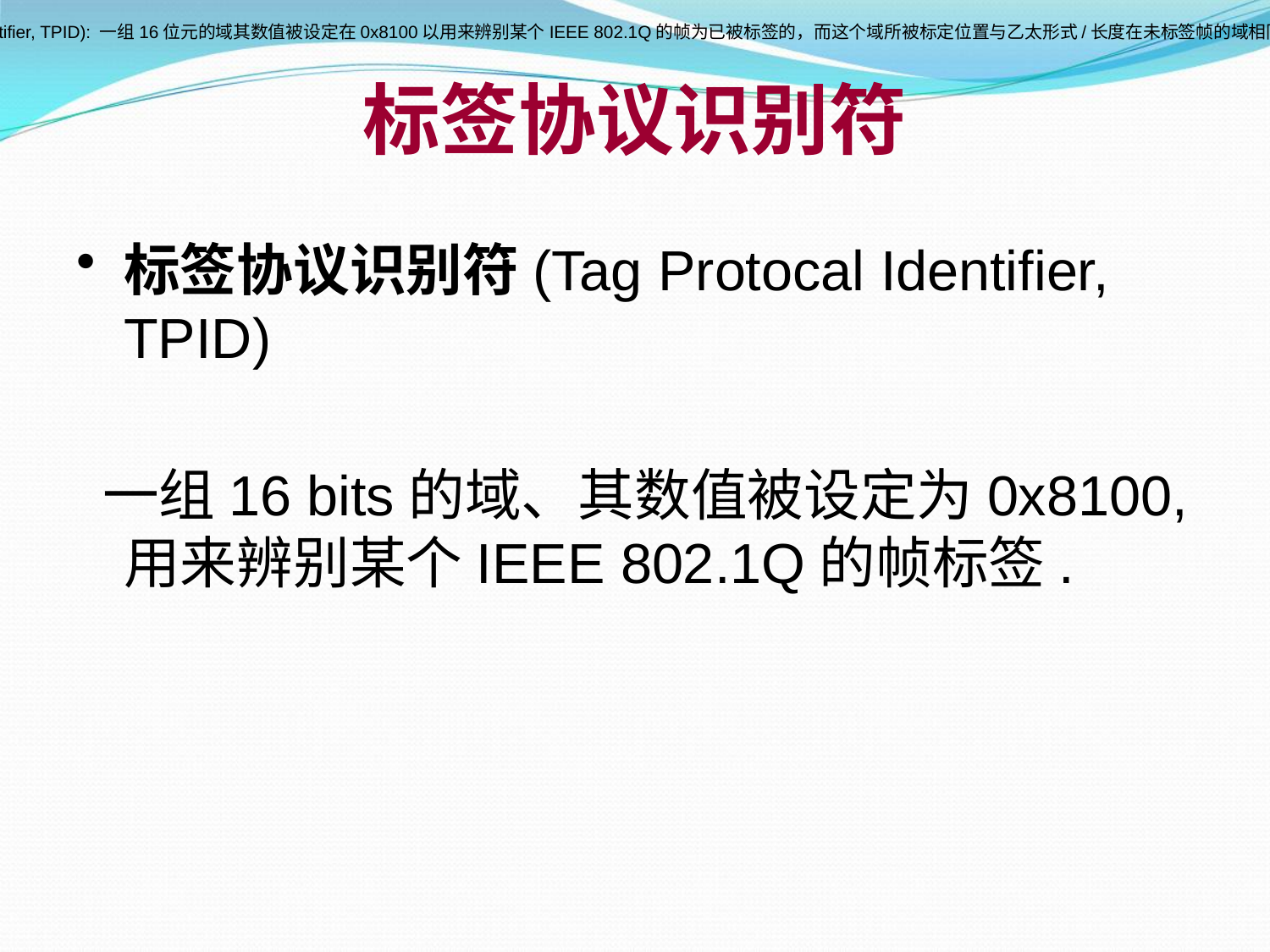

标签协议识别符(Tag Protocal Identifier, TPID): 一组16位元的域其数值被设定在0x8100以用来辨别某个IEEE 802.1Q的帧为已被标签的，而这个域所被标定位置与乙太形式/长度在未标签帧的域相同，这是为了用来区别未标签的帧。
# 标签协议识别符
标签协议识别符(Tag Protocal Identifier, TPID)

 一组16 bits的域、其数值被设定为0x8100,用来辨别某个IEEE 802.1Q的帧标签.